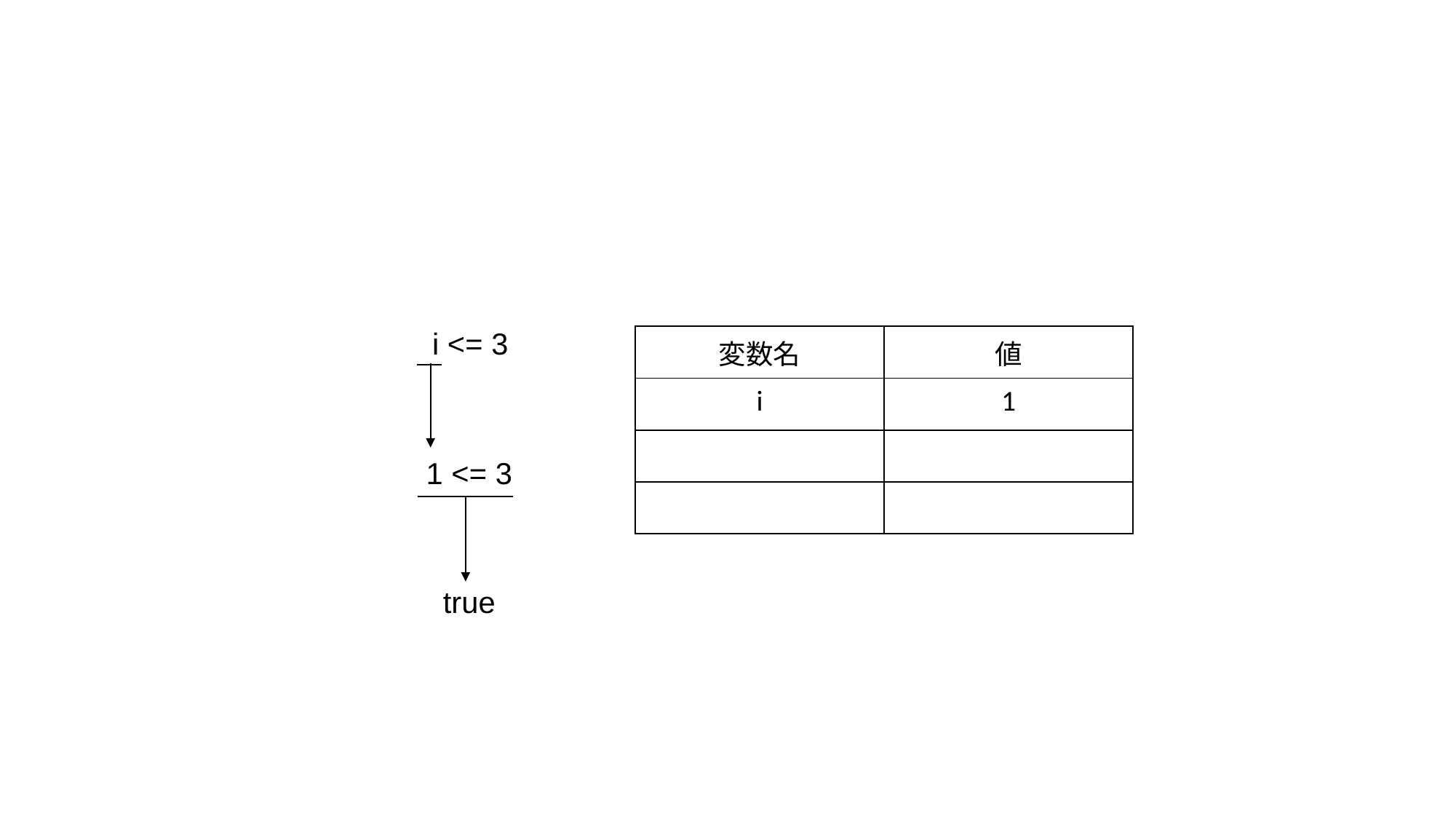

#

i <= 3
| 変数名 | 値 |
| --- | --- |
| i | 1 |
|  |  |
|  |  |

1 <= 3
true